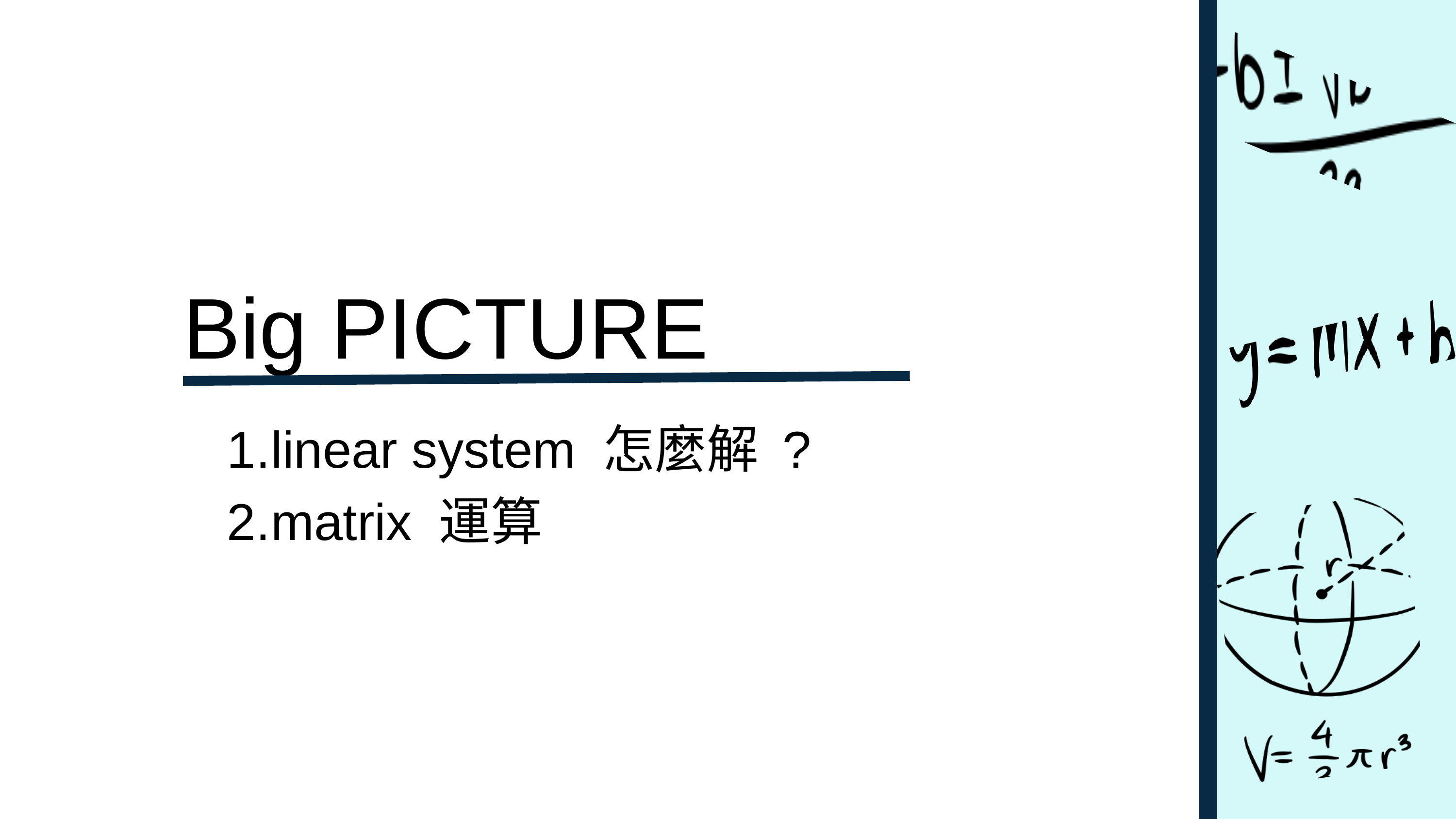

Big PICTURE

linear system 怎麼解 ?
matrix 運算